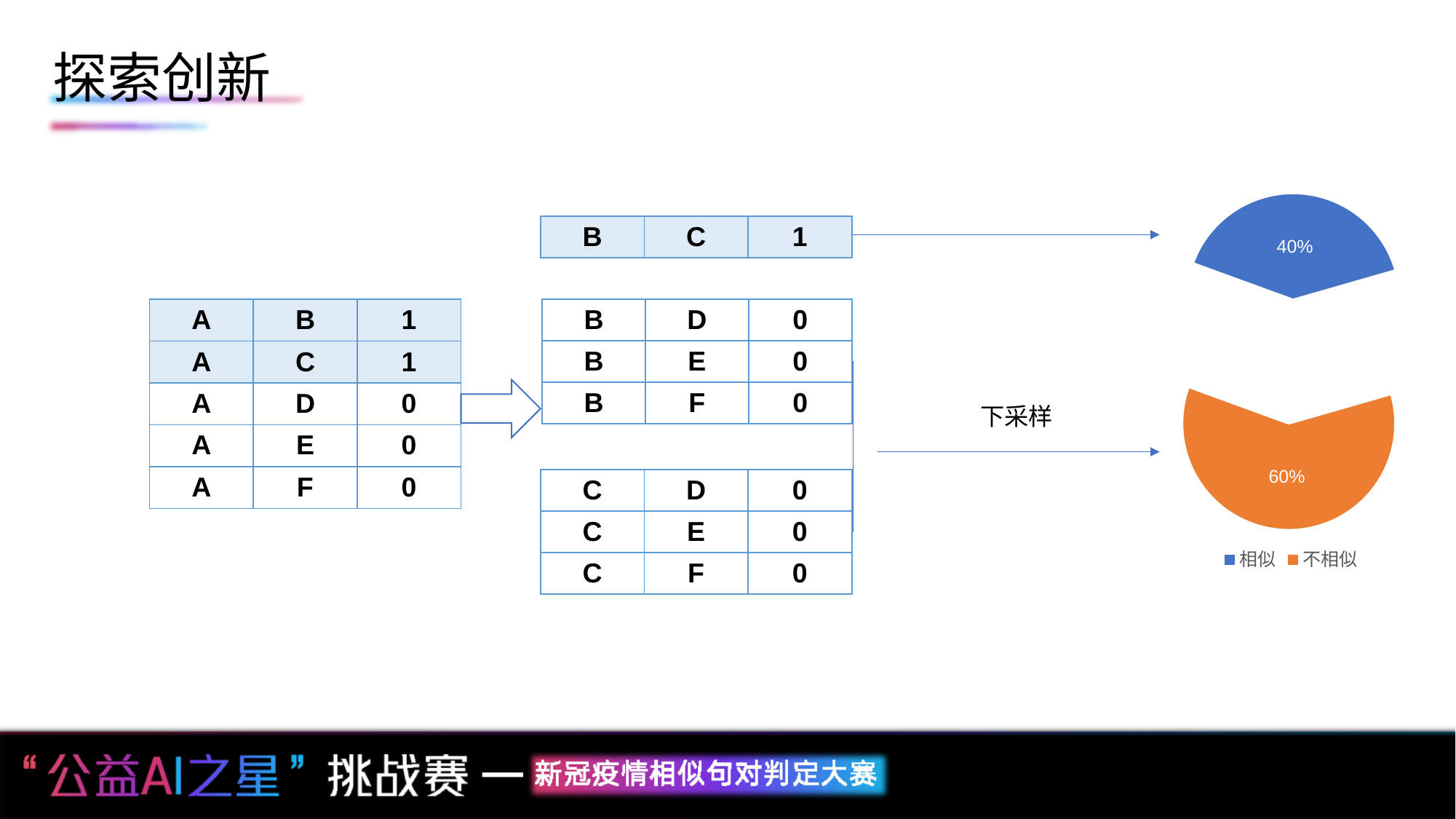

# 探索创新

### Chart

| Category | 列1 |
|---|---|
| 相似 | 2.0 |
| 不相似 | 3.0 |
| B | C | 1 |
| --- | --- | --- |
| B | D | 0 |
| --- | --- | --- |
| B | E | 0 |
| B | F | 0 |
| A | B | 1 |
| --- | --- | --- |
| A | C | 1 |
| A | D | 0 |
| A | E | 0 |
| A | F | 0 |

下采样
| C | D | 0 |
| --- | --- | --- |
| C | E | 0 |
| C | F | 0 |